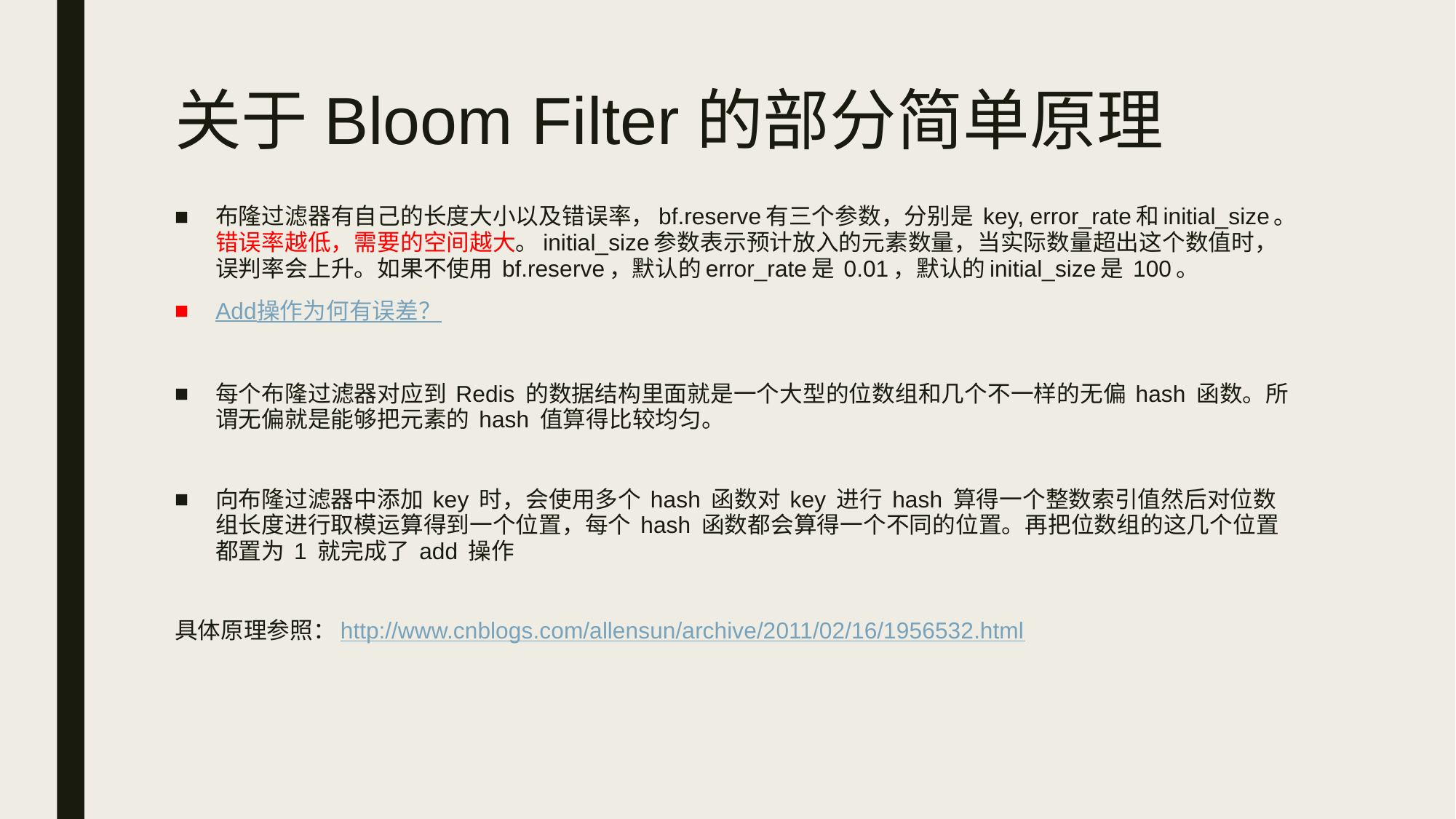

# 关于Bloom Filter的部分简单原理
布隆过滤器有自己的长度大小以及错误率，bf.reserve有三个参数，分别是 key, error_rate和initial_size。错误率越低，需要的空间越大。initial_size参数表示预计放入的元素数量，当实际数量超出这个数值时，误判率会上升。如果不使用 bf.reserve，默认的error_rate是 0.01，默认的initial_size是 100。
Add操作为何有误差？

每个布隆过滤器对应到 Redis 的数据结构里面就是一个大型的位数组和几个不一样的无偏 hash 函数。所谓无偏就是能够把元素的 hash 值算得比较均匀。

向布隆过滤器中添加 key 时，会使用多个 hash 函数对 key 进行 hash 算得一个整数索引值然后对位数组长度进行取模运算得到一个位置，每个 hash 函数都会算得一个不同的位置。再把位数组的这几个位置都置为 1 就完成了 add 操作

具体原理参照：http://www.cnblogs.com/allensun/archive/2011/02/16/1956532.html